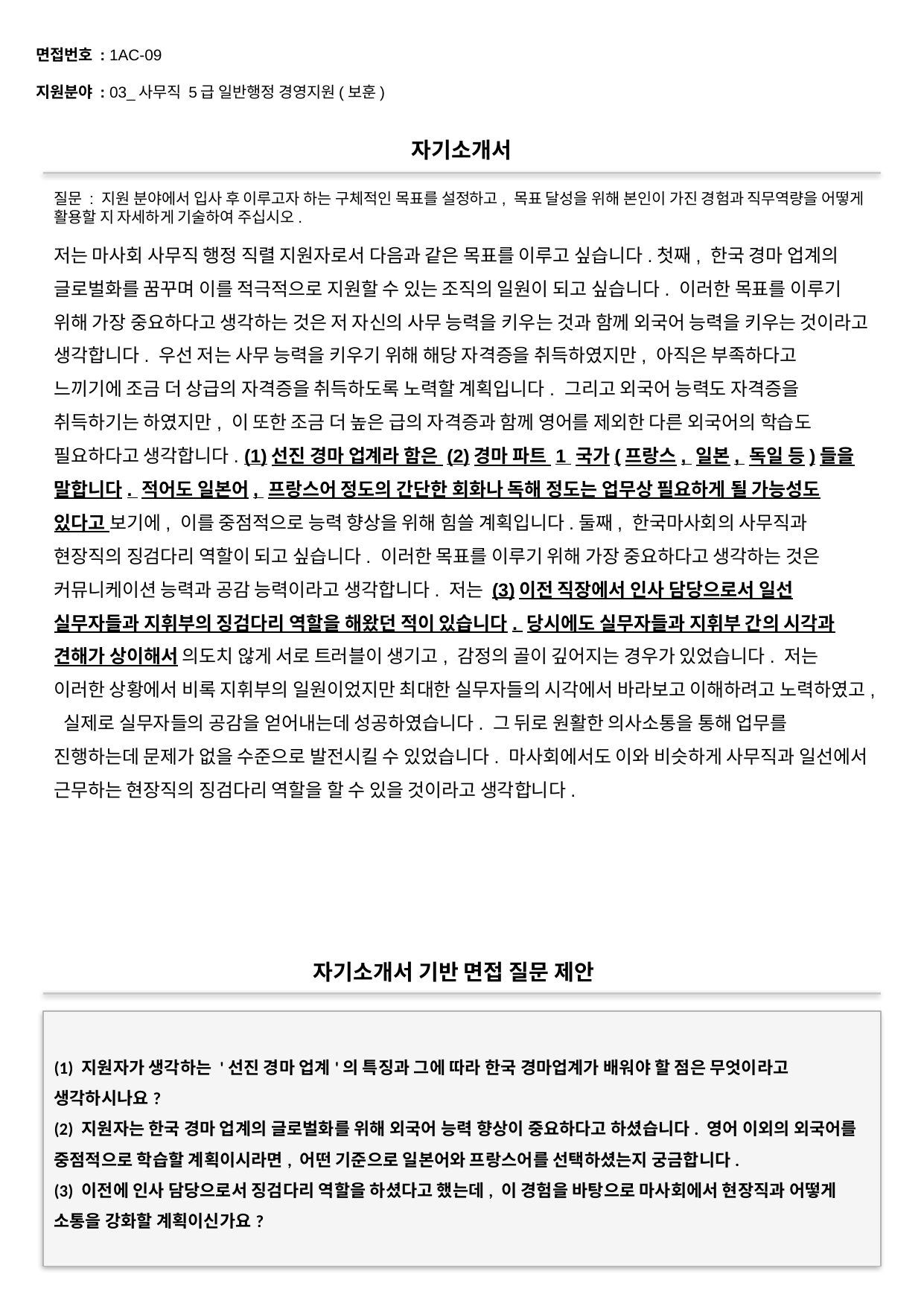

면접번호 : 1AC-09

지원분야 : 03_사무직 5급 일반행정 경영지원(보훈)
#

자기소개서

질문 : 지원 분야에서 입사 후 이루고자 하는 구체적인 목표를 설정하고, 목표 달성을 위해 본인이 가진 경험과 직무역량을 어떻게 활용할 지 자세하게 기술하여 주십시오.

저는 마사회 사무직 행정 직렬 지원자로서 다음과 같은 목표를 이루고 싶습니다.첫째, 한국 경마 업계의 글로벌화를 꿈꾸며 이를 적극적으로 지원할 수 있는 조직의 일원이 되고 싶습니다. 이러한 목표를 이루기 위해 가장 중요하다고 생각하는 것은 저 자신의 사무 능력을 키우는 것과 함께 외국어 능력을 키우는 것이라고 생각합니다. 우선 저는 사무 능력을 키우기 위해 해당 자격증을 취득하였지만, 아직은 부족하다고 느끼기에 조금 더 상급의 자격증을 취득하도록 노력할 계획입니다. 그리고 외국어 능력도 자격증을 취득하기는 하였지만, 이 또한 조금 더 높은 급의 자격증과 함께 영어를 제외한 다른 외국어의 학습도 필요하다고 생각합니다. (1)선진 경마 업계라 함은 (2)경마 파트 1 국가(프랑스, 일본, 독일 등)들을 말합니다. 적어도 일본어, 프랑스어 정도의 간단한 회화나 독해 정도는 업무상 필요하게 될 가능성도 있다고 보기에, 이를 중점적으로 능력 향상을 위해 힘쓸 계획입니다.둘째, 한국마사회의 사무직과 현장직의 징검다리 역할이 되고 싶습니다. 이러한 목표를 이루기 위해 가장 중요하다고 생각하는 것은 커뮤니케이션 능력과 공감 능력이라고 생각합니다. 저는 (3)이전 직장에서 인사 담당으로서 일선 실무자들과 지휘부의 징검다리 역할을 해왔던 적이 있습니다. 당시에도 실무자들과 지휘부 간의 시각과 견해가 상이해서 의도치 않게 서로 트러블이 생기고, 감정의 골이 깊어지는 경우가 있었습니다. 저는 이러한 상황에서 비록 지휘부의 일원이었지만 최대한 실무자들의 시각에서 바라보고 이해하려고 노력하였고, 실제로 실무자들의 공감을 얻어내는데 성공하였습니다. 그 뒤로 원활한 의사소통을 통해 업무를 진행하는데 문제가 없을 수준으로 발전시킬 수 있었습니다. 마사회에서도 이와 비슷하게 사무직과 일선에서 근무하는 현장직의 징검다리 역할을 할 수 있을 것이라고 생각합니다.

자기소개서 기반 면접 질문 제안

(1) 지원자가 생각하는 '선진 경마 업계'의 특징과 그에 따라 한국 경마업계가 배워야 할 점은 무엇이라고 생각하시나요?
(2) 지원자는 한국 경마 업계의 글로벌화를 위해 외국어 능력 향상이 중요하다고 하셨습니다. 영어 이외의 외국어를 중점적으로 학습할 계획이시라면, 어떤 기준으로 일본어와 프랑스어를 선택하셨는지 궁금합니다.
(3) 이전에 인사 담당으로서 징검다리 역할을 하셨다고 했는데, 이 경험을 바탕으로 마사회에서 현장직과 어떻게 소통을 강화할 계획이신가요?